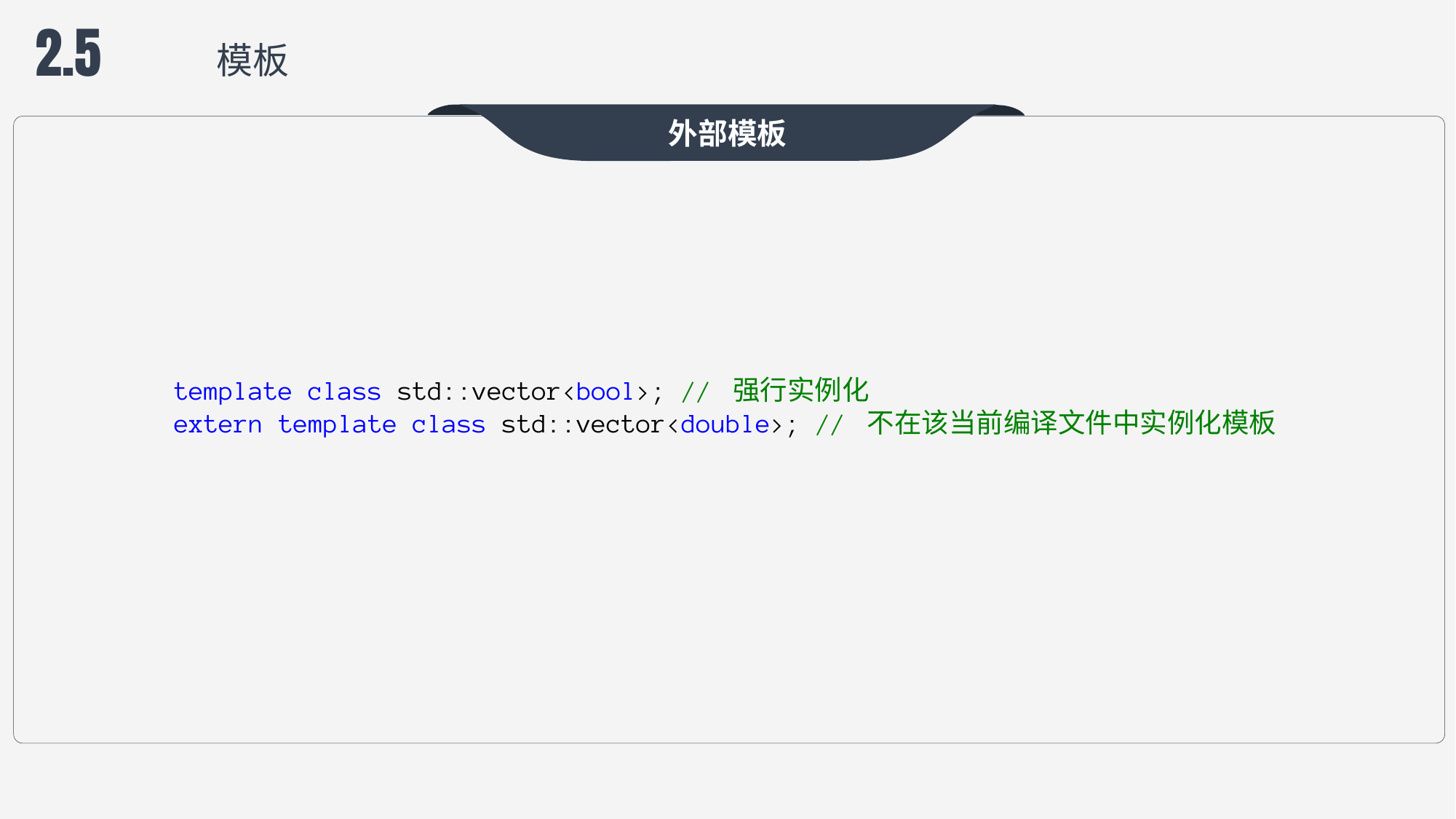

2.5
模板

外部模板

template class std::vector<bool>; // 强行实例化
extern template class std::vector<double>; // 不在该当前编译文件中实例化模板